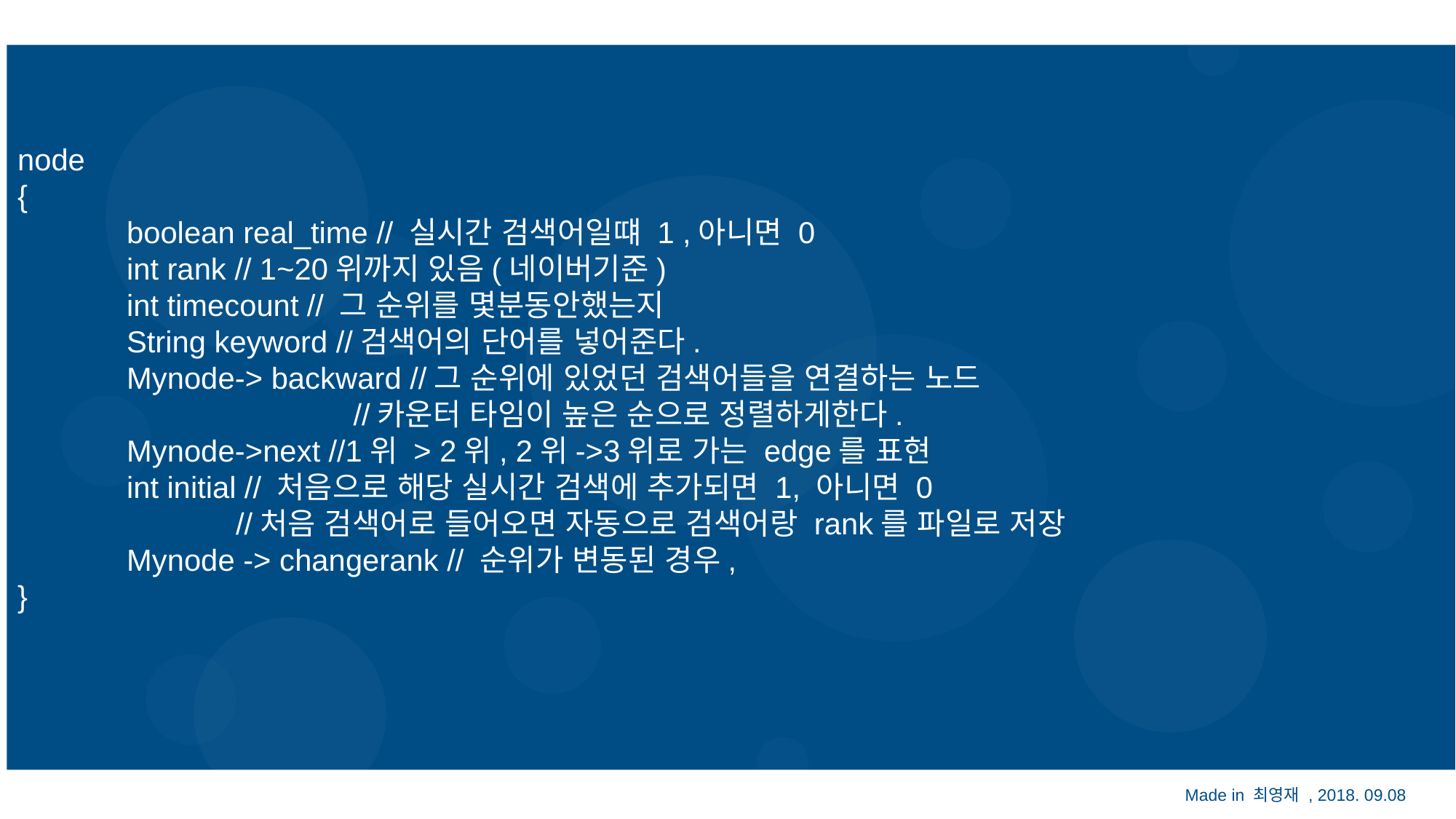

.
03. Modeing
node
{
	boolean real_time // 실시간 검색어일떄 1 ,아니면 0
	int rank // 1~20위까지 있음(네이버기준)
	int timecount // 그 순위를 몇분동안했는지
	String keyword //검색어의 단어를 넣어준다.
	Mynode-> backward //그 순위에 있었던 검색어들을 연결하는 노드
			 //카운터 타임이 높은 순으로 정렬하게한다.
	Mynode->next //1위 > 2위, 2위->3위로 가는 edge를 표현
	int initial // 처음으로 해당 실시간 검색에 추가되면 1, 아니면 0
		//처음 검색어로 들어오면 자동으로 검색어랑 rank를 파일로 저장
	Mynode -> changerank // 순위가 변동된 경우,
}
Made in 최영재 , 2018. 09.08